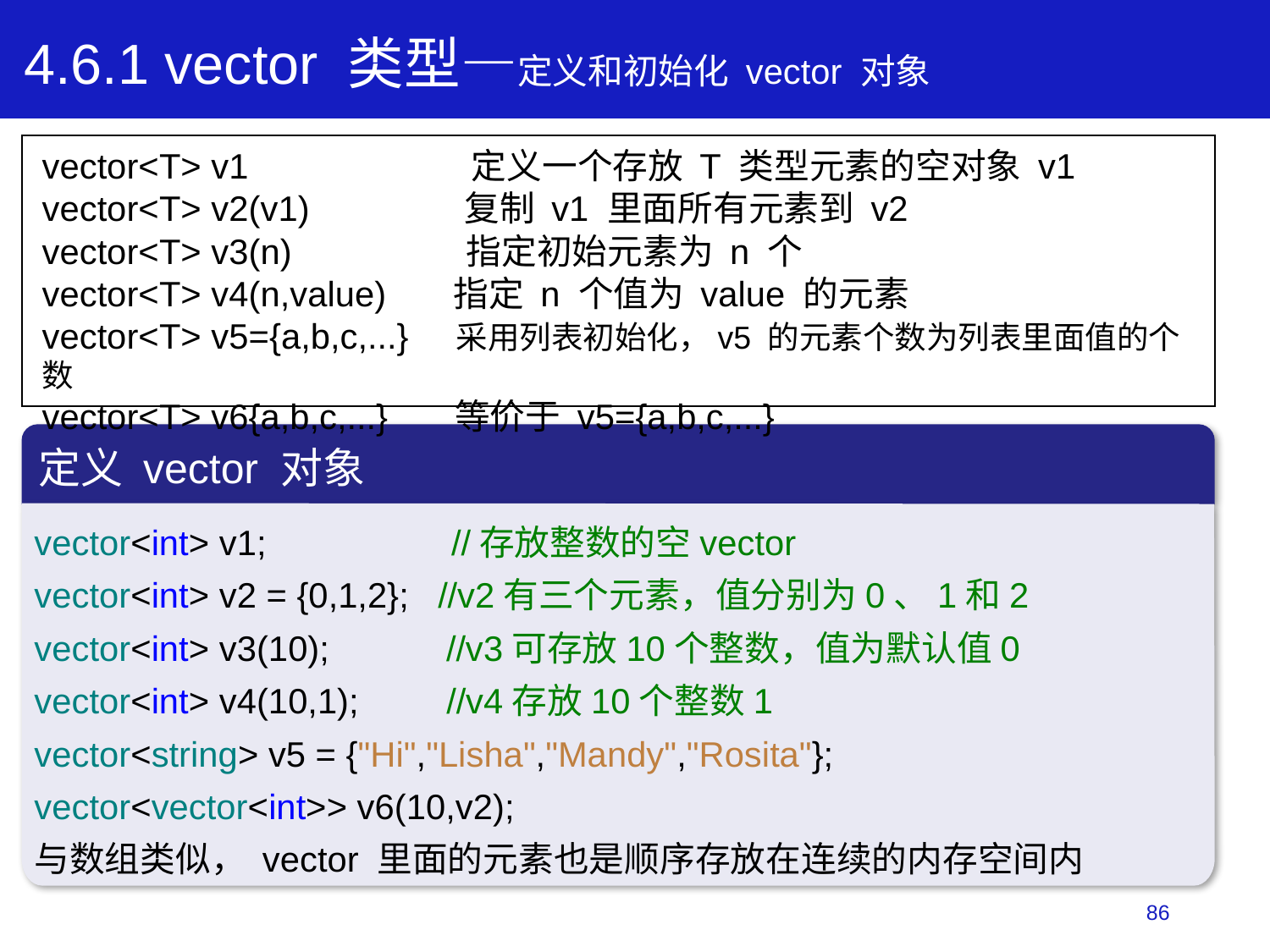

4.6.1 vector 类型—定义和初始化 vector 对象

vector<T> v1                      定义一个存放 T 类型元素的空对象 v1
vector<T> v2(v1)               复制 v1 里面所有元素到 v2
vector<T> v3(n)                 指定初始元素为 n 个
vector<T> v4(n,value)      指定 n 个值为 value 的元素
vector<T> v5={a,b,c,...}    采用列表初始化，v5 的元素个数为列表里面值的个数
vector<T> v6{a,b,c,...}      等价于 v5={a,b,c,...}
定义 vector 对象
vector<int> v1;                   //存放整数的空vector
vector<int> v2 = {0,1,2};   //v2有三个元素，值分别为0、1和2
vector<int> v3(10);            //v3可存放10个整数，值为默认值0
vector<int> v4(10,1);         //v4存放10个整数1
vector<string> v5 = {"Hi","Lisha","Mandy","Rosita"};
vector<vector<int>> v6(10,v2);
与数组类似， vector 里面的元素也是顺序存放在连续的内存空间内
86